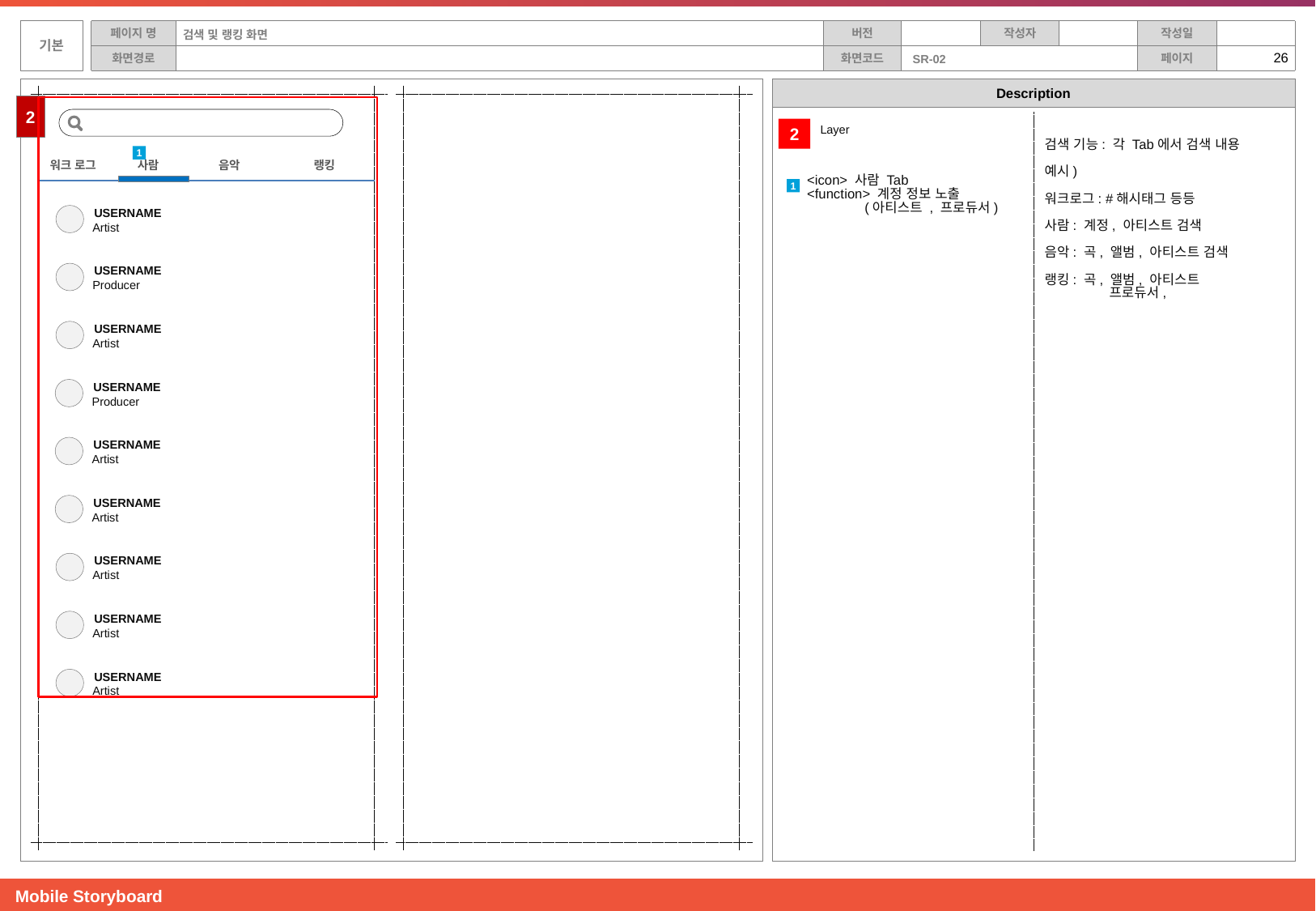

검색 및 랭킹 화면

 SR-02
2

2
Layer
검색 기능: 각 Tab에서 검색 내용

예시)

워크로그: #해시태그 등등

사람: 계정, 아티스트 검색

음악: 곡, 앨범, 아티스트 검색

랭킹: 곡, 앨범, 아티스트
                프로듀서,

1
워크 로그
음악
사람
랭킹
<icon> 사람 Tab
<function> 계정 정보 노출
               (아티스트 , 프로듀서)

1

USERNAME
Artist

USERNAME
Producer

USERNAME
Artist

USERNAME
Producer

USERNAME
Artist

USERNAME
Artist

USERNAME
Artist

USERNAME
Artist

USERNAME
Artist